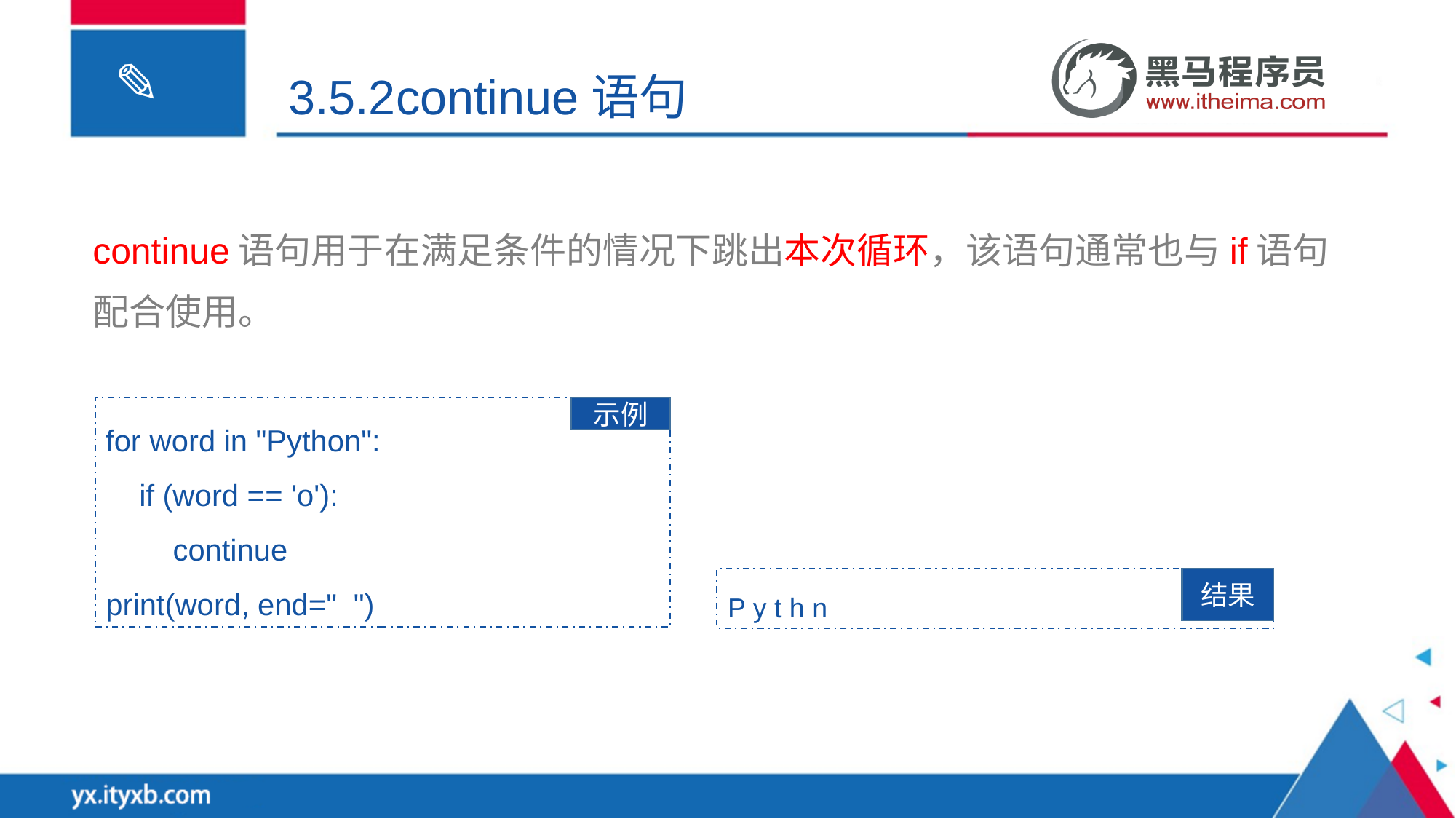

3.5.2continue语句
continue语句用于在满足条件的情况下跳出本次循环，该语句通常也与if语句配合使用。
for word in "Python":
    if (word == 'o'):
        continue
print(word, end="  ")
示例
P y t h n
结果